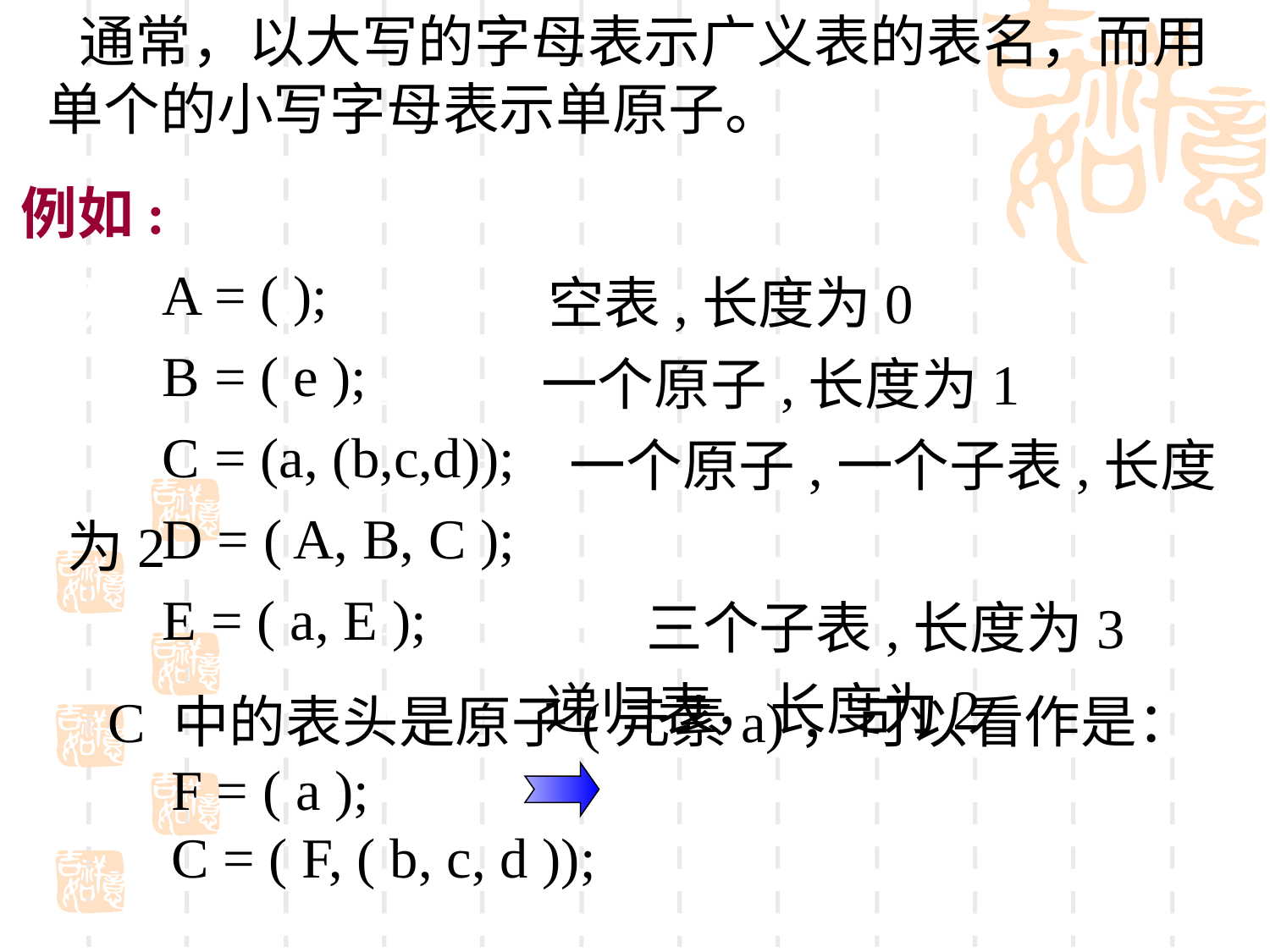

通常，以大写的字母表示广义表的表名，而用单个的小写字母表示单原子。
例如:
          A = ( );
          B = ( e );
          C = (a, (b,c,d));
          D = ( A, B, C );
          E = ( a, E );
例如:   A = ( );        空表,长度为0
            B = ( e );      一个原子,长度为1
            C = (a, (b,c,d)一个原子,一个子表,长度为2
            D = ( A, B, C );   三个子表,长度为3
            E = ( a, E );  递归表，长度为2
C 中的表头是原子(元素a)，可以看作是：
F = ( a );
C = ( F, ( b, c, d ));